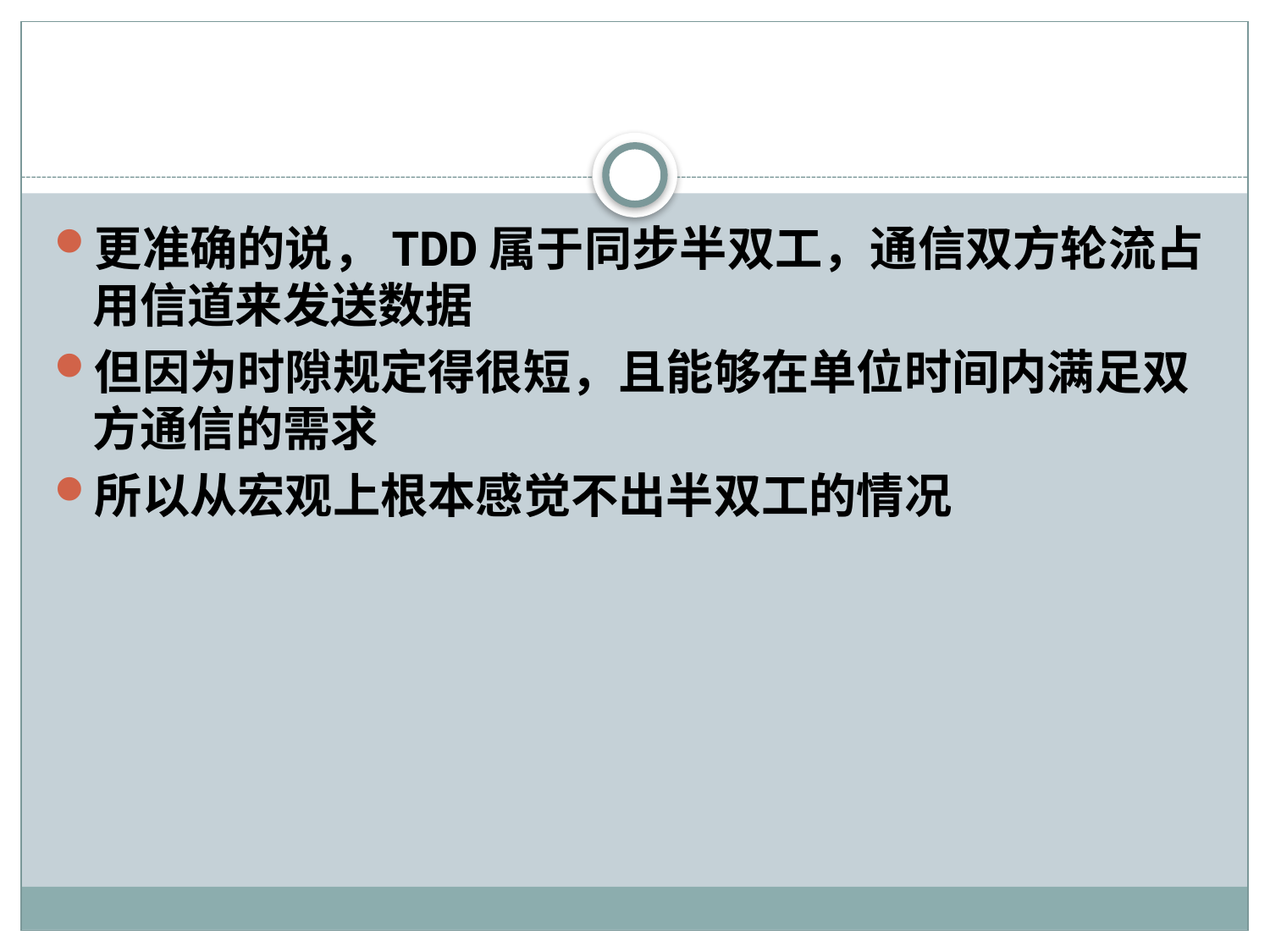

#
更准确的说，TDD属于同步半双工，通信双方轮流占用信道来发送数据
但因为时隙规定得很短，且能够在单位时间内满足双方通信的需求
所以从宏观上根本感觉不出半双工的情况